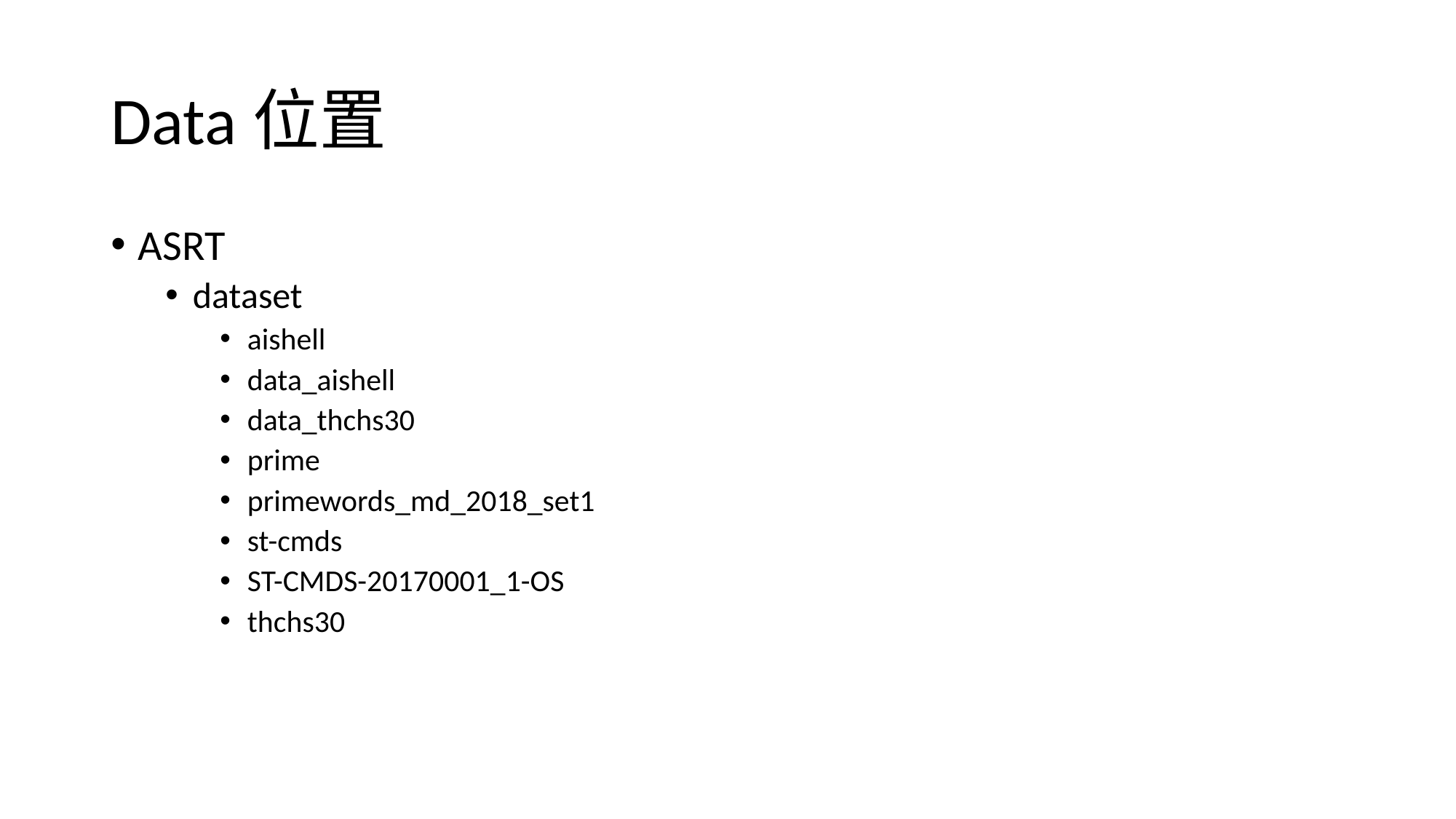

# Data位置
ASRT
dataset
aishell
data_aishell
data_thchs30
prime
primewords_md_2018_set1
st-cmds
ST-CMDS-20170001_1-OS
thchs30